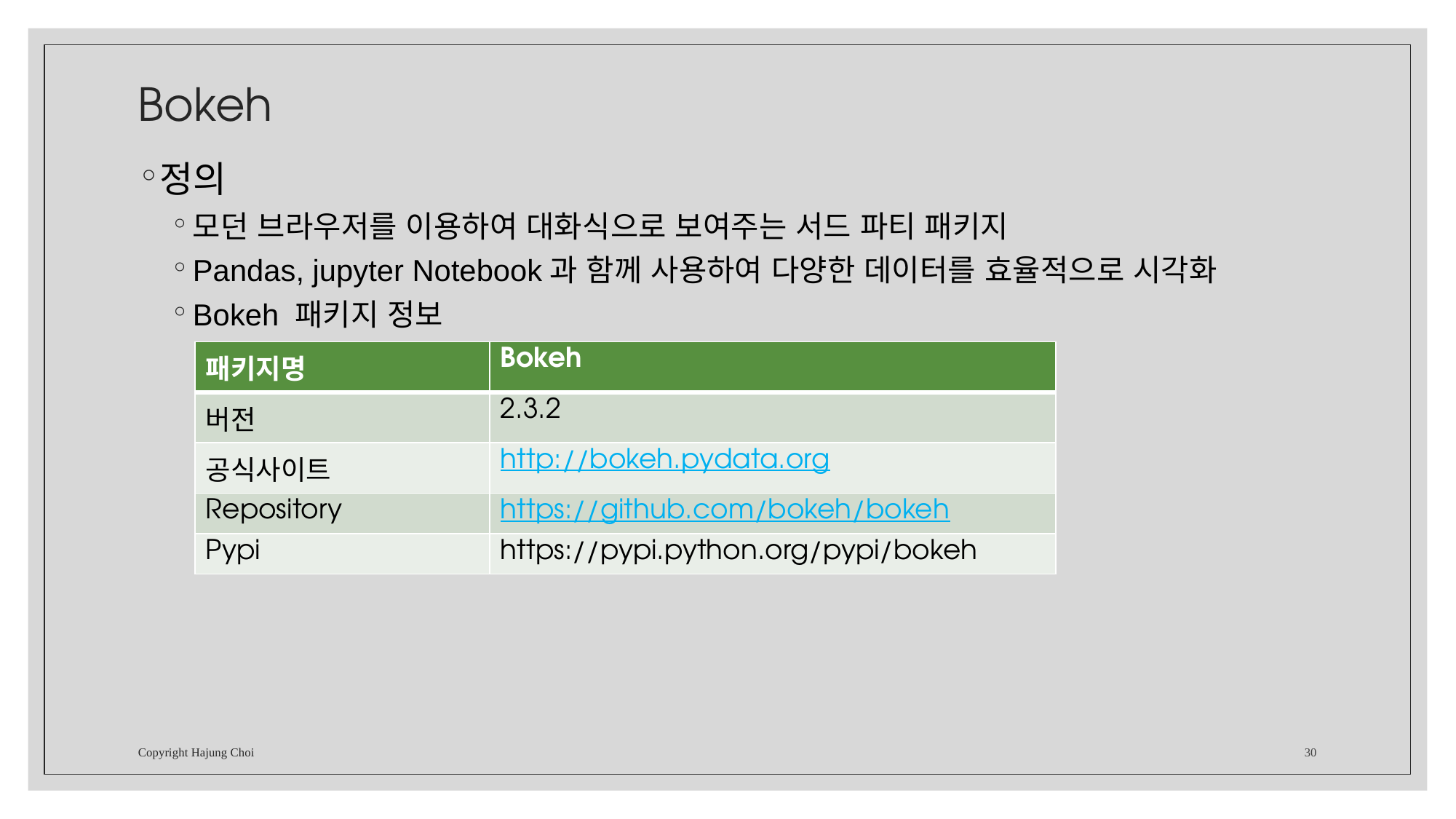

# Bokeh
정의
모던 브라우저를 이용하여 대화식으로 보여주는 서드 파티 패키지
Pandas, jupyter Notebook과 함께 사용하여 다양한 데이터를 효율적으로 시각화
Bokeh 패키지 정보

| 패키지명 | Bokeh |
| --- | --- |
| 버전 | 2.3.2 |
| 공식사이트 | http://bokeh.pydata.org |
| Repository | https://github.com/bokeh/bokeh |
| Pypi | https://pypi.python.org/pypi/bokeh |
Copyright Hajung Choi
30